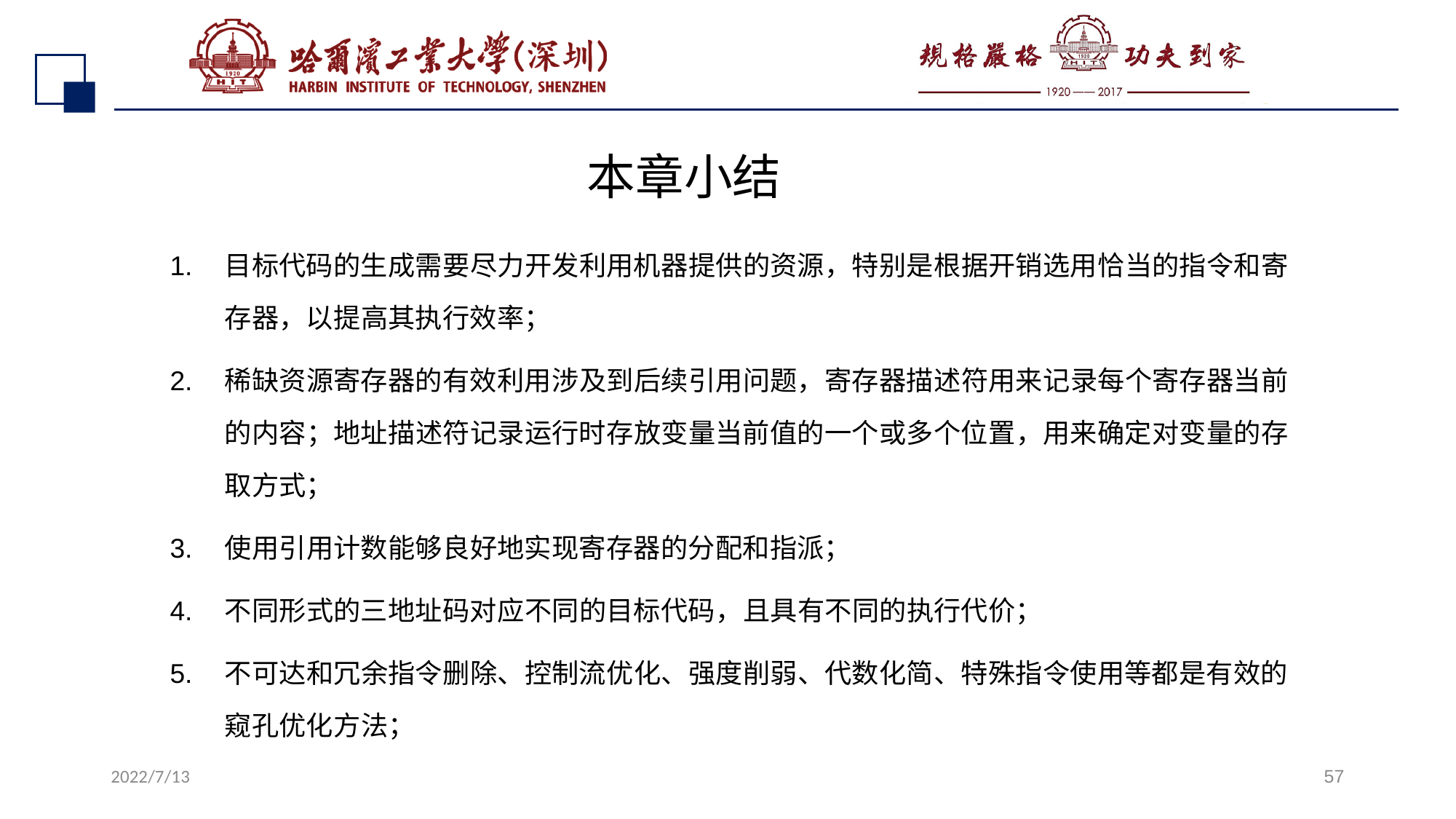

# 本章小结
目标代码的生成需要尽力开发利用机器提供的资源，特别是根据开销选用恰当的指令和寄存器，以提高其执行效率；
稀缺资源寄存器的有效利用涉及到后续引用问题，寄存器描述符用来记录每个寄存器当前的内容；地址描述符记录运行时存放变量当前值的一个或多个位置，用来确定对变量的存取方式；
使用引用计数能够良好地实现寄存器的分配和指派；
不同形式的三地址码对应不同的目标代码，且具有不同的执行代价；
不可达和冗余指令删除、控制流优化、强度削弱、代数化简、特殊指令使用等都是有效的窥孔优化方法；
2022/7/13
57